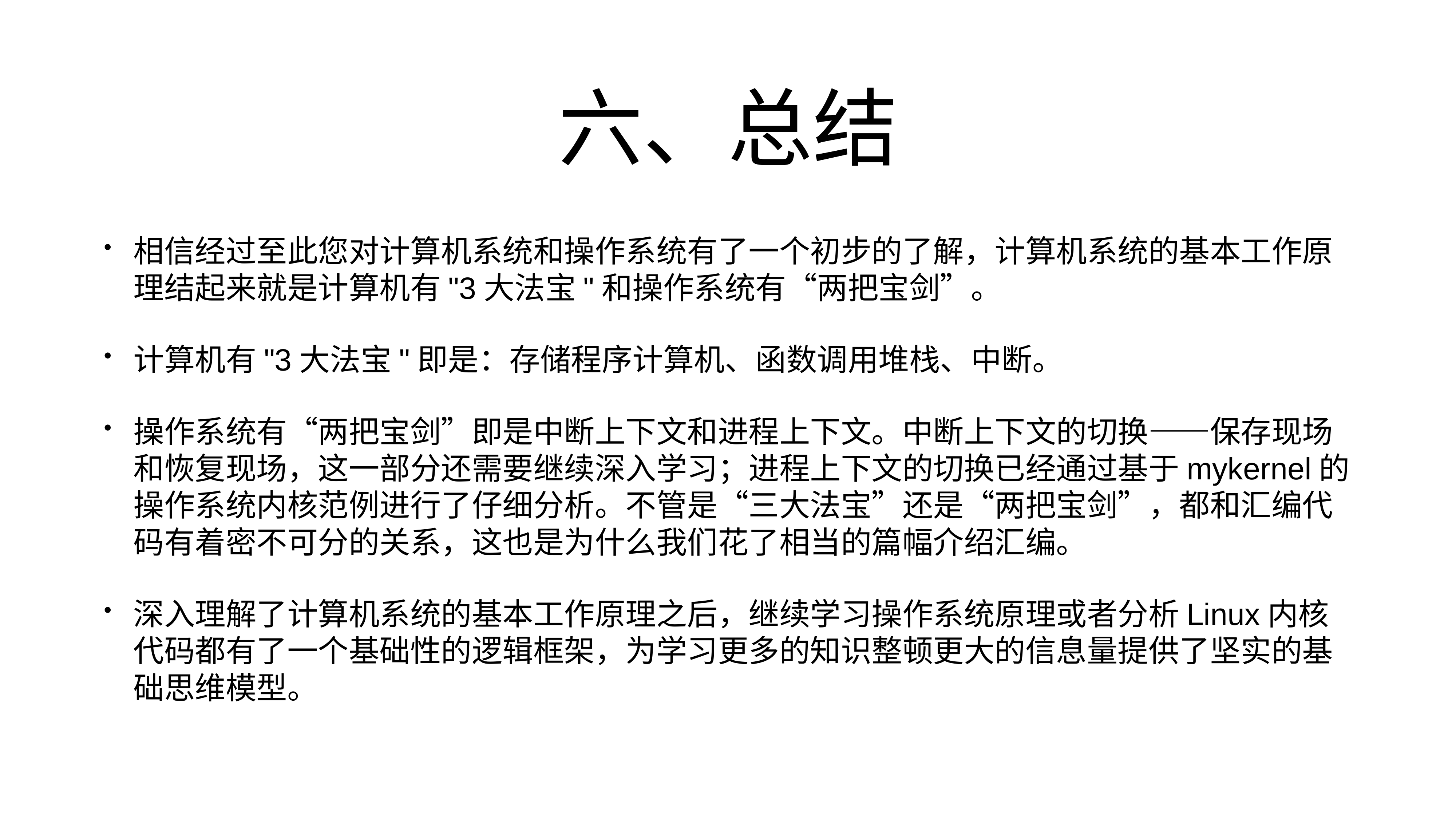

# 六、总结
相信经过至此您对计算机系统和操作系统有了一个初步的了解，计算机系统的基本工作原理结起来就是计算机有"3大法宝"和操作系统有“两把宝剑”。
计算机有"3大法宝"即是：存储程序计算机、函数调用堆栈、中断。
操作系统有“两把宝剑”即是中断上下文和进程上下文。中断上下文的切换——保存现场和恢复现场，这一部分还需要继续深入学习；进程上下文的切换已经通过基于mykernel的操作系统内核范例进行了仔细分析。不管是“三大法宝”还是“两把宝剑”，都和汇编代码有着密不可分的关系，这也是为什么我们花了相当的篇幅介绍汇编。
深入理解了计算机系统的基本工作原理之后，继续学习操作系统原理或者分析Linux内核代码都有了一个基础性的逻辑框架，为学习更多的知识整顿更大的信息量提供了坚实的基础思维模型。